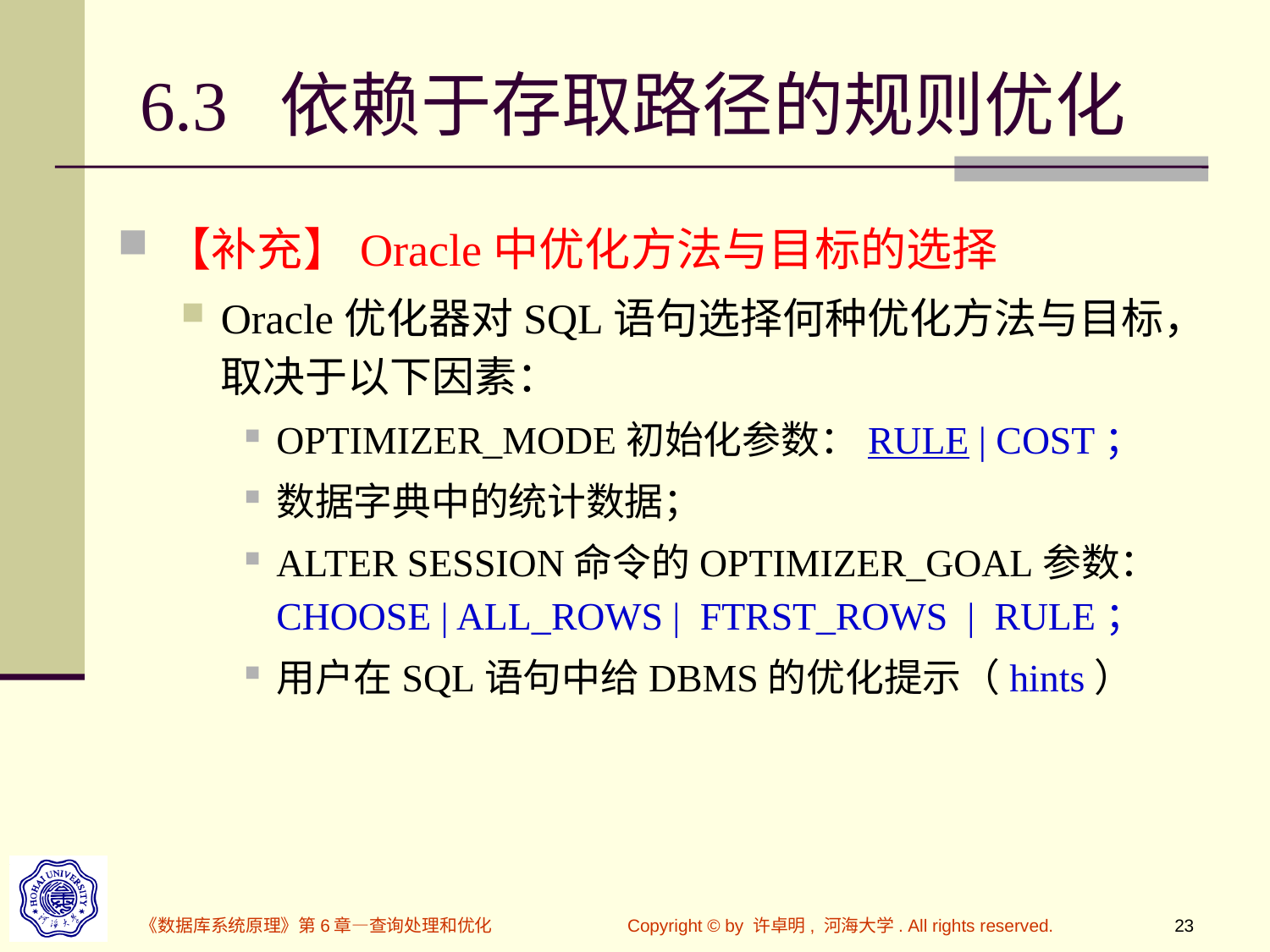

# 6.3  依赖于存取路径的规则优化
【补充】Oracle中优化方法与目标的选择
Oracle优化器对SQL语句选择何种优化方法与目标，取决于以下因素：
OPTIMIZER_MODE初始化参数：RULE | COST；
数据字典中的统计数据；
ALTER SESSION命令的OPTIMIZER_GOAL参数：CHOOSE | ALL_ROWS |  FTRST_ROWS  |  RULE；
用户在SQL语句中给DBMS的优化提示（hints）
《数据库系统原理》第6章—查询处理和优化
Copyright © by 许卓明, 河海大学. All rights reserved.
23